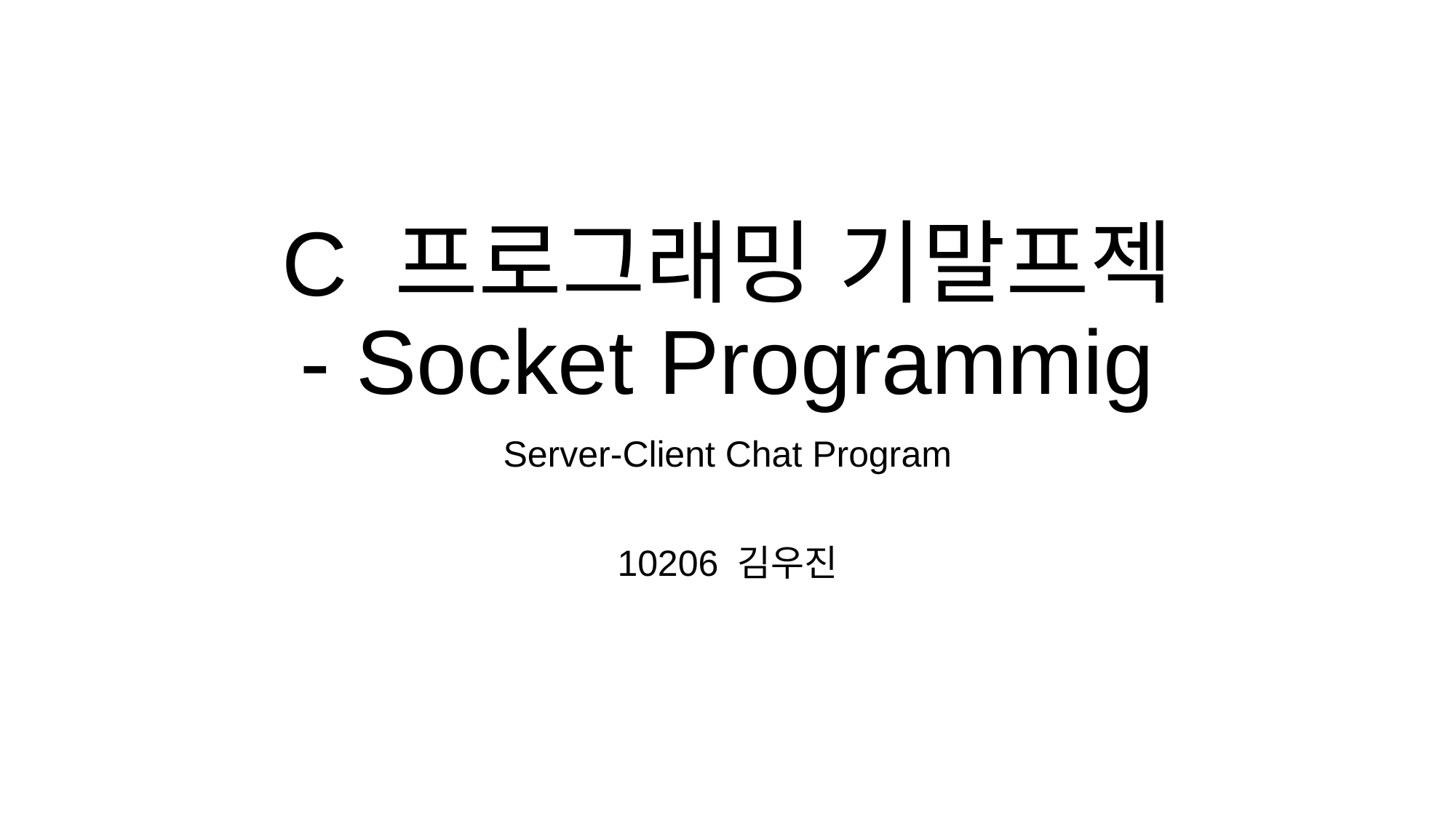

# C 프로그래밍 기말프젝 - Socket Programmig
Server-Client Chat Program

10206 김우진